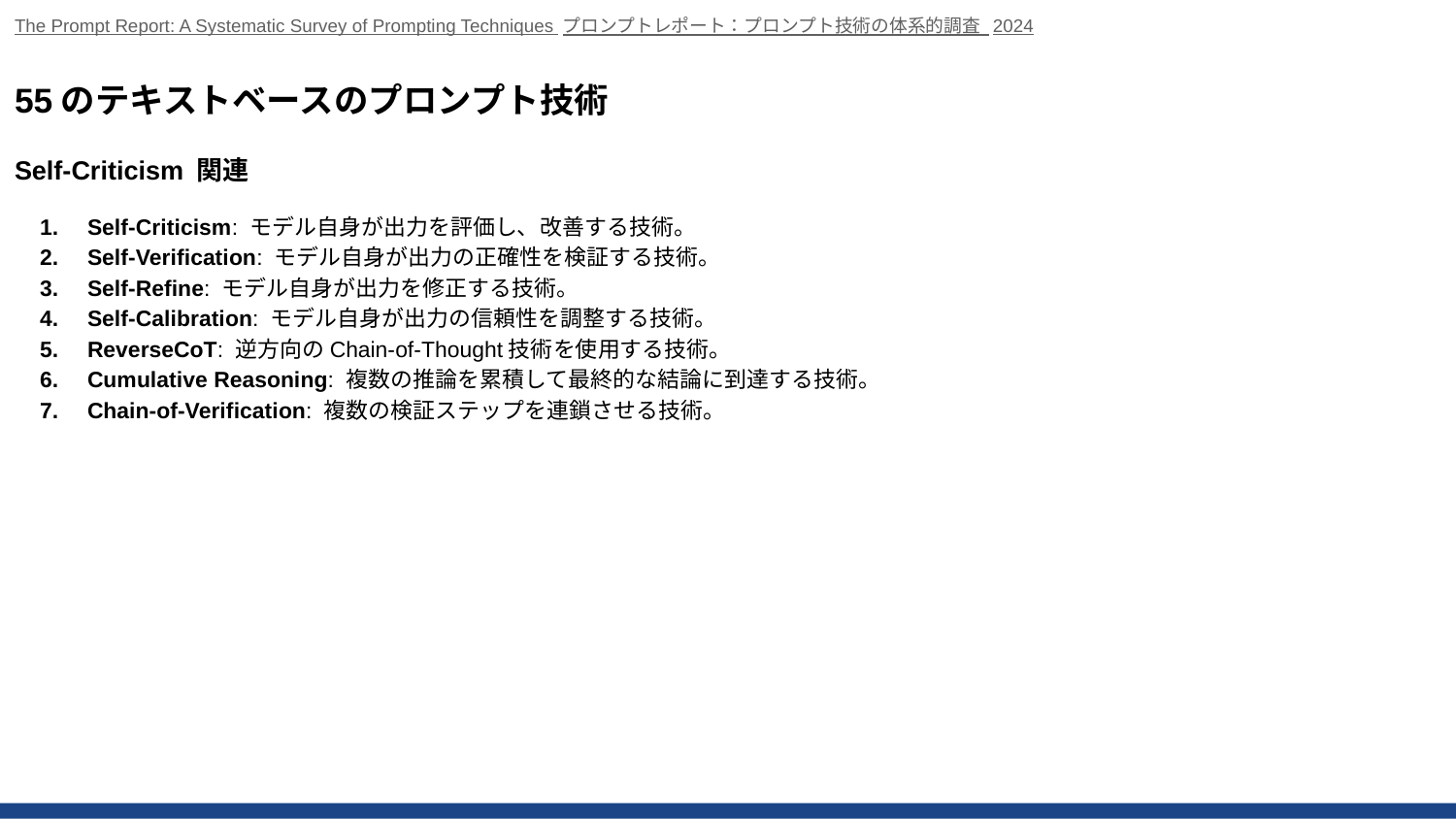

The Prompt Report: A Systematic Survey of Prompting Techniques プロンプトレポート：プロンプト技術の体系的調査  2024
55のテキストベースのプロンプト技術
Self-Criticism 関連
Self-Criticism: モデル自身が出力を評価し、改善する技術。
Self-Verification: モデル自身が出力の正確性を検証する技術。
Self-Refine: モデル自身が出力を修正する技術。
Self-Calibration: モデル自身が出力の信頼性を調整する技術。
ReverseCoT: 逆方向のChain-of-Thought技術を使用する技術。
Cumulative Reasoning: 複数の推論を累積して最終的な結論に到達する技術。
Chain-of-Verification: 複数の検証ステップを連鎖させる技術。